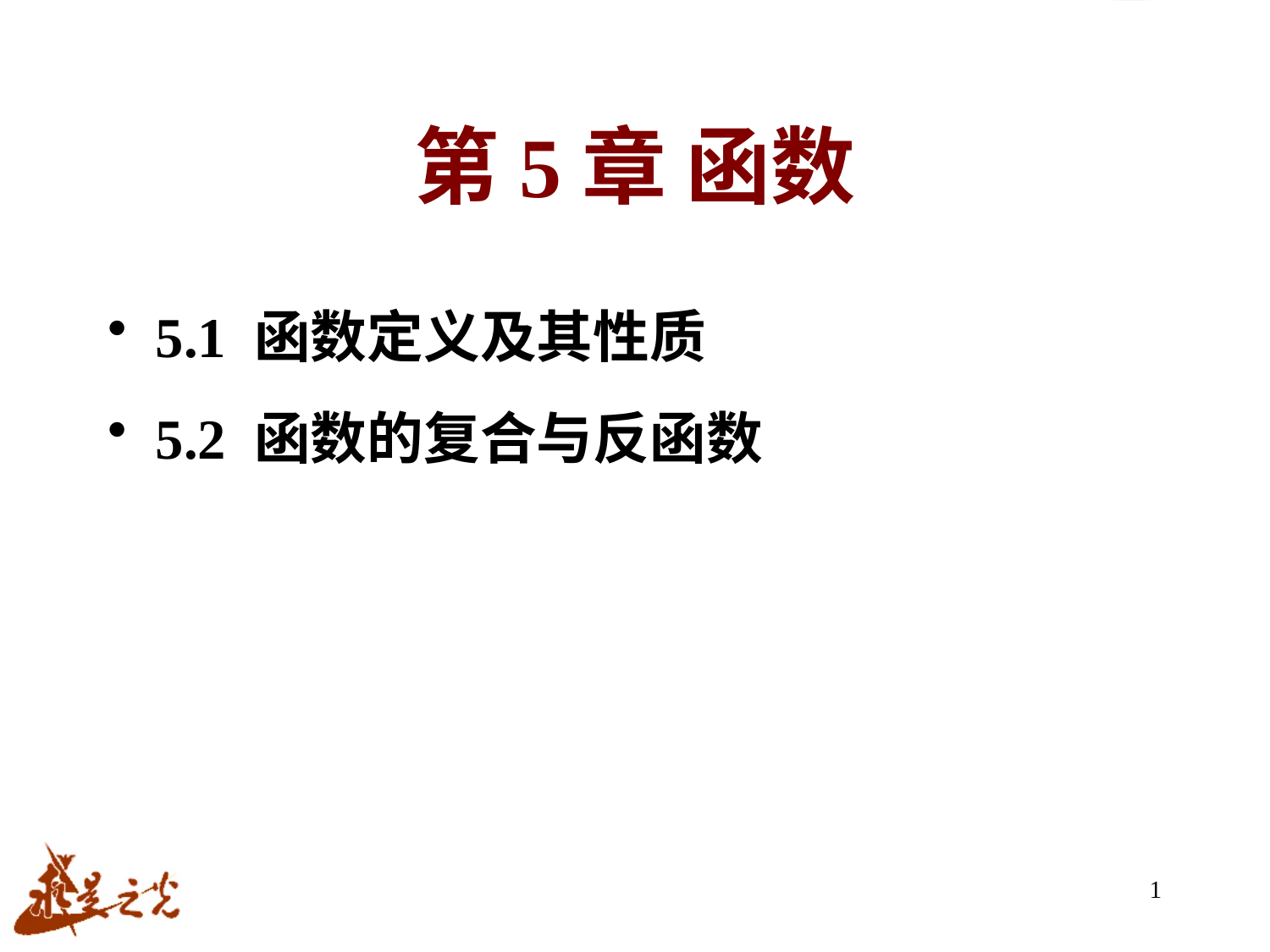

# 第5章 函数
5.1 函数定义及其性质
5.2 函数的复合与反函数
1